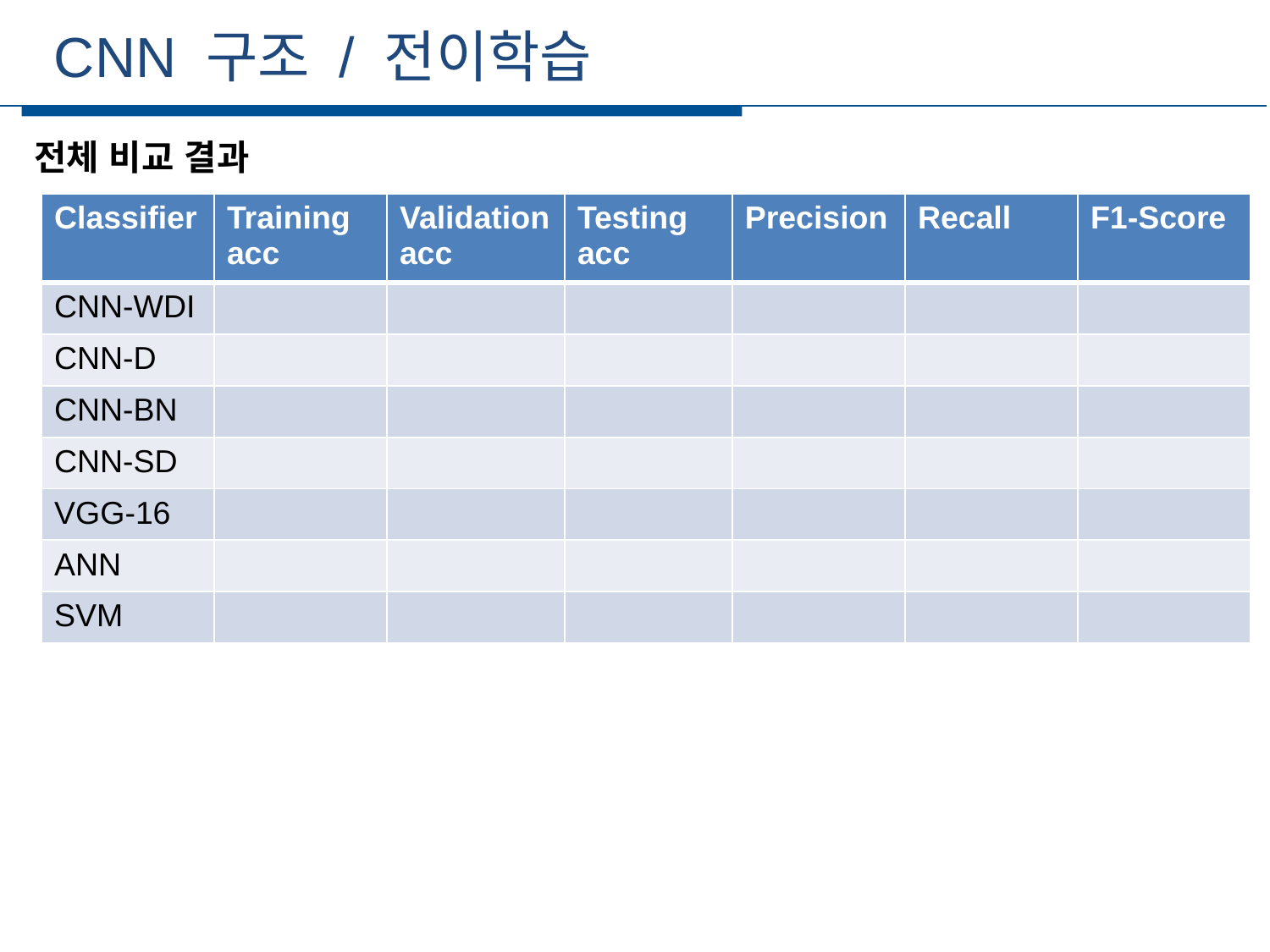

CNN 구조 / 전이학습
세부일정

전체 비교 결과
| Classifier | Training acc | Validation acc | Testing acc | Precision | Recall | F1-Score |
| --- | --- | --- | --- | --- | --- | --- |
| CNN-WDI |  |  |  |  |  |  |
| CNN-D |  |  |  |  |  |  |
| CNN-BN |  |  |  |  |  |  |
| CNN-SD |  |  |  |  |  |  |
| VGG-16 |  |  |  |  |  |  |
| ANN |  |  |  |  |  |  |
| SVM |  |  |  |  |  |  |